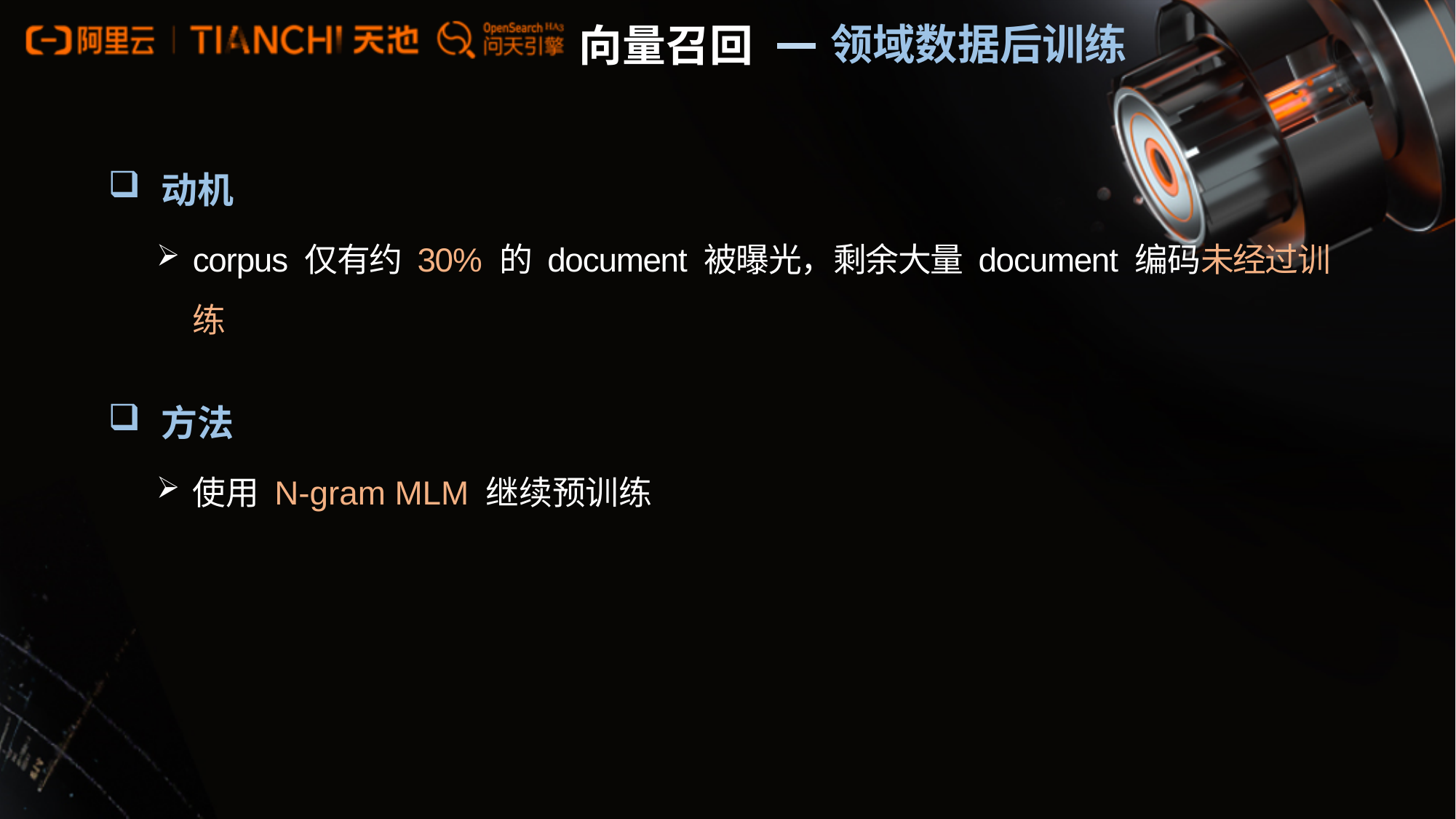

领域数据后训练
向量召回
 动机
corpus 仅有约 30% 的 document 被曝光，剩余大量 document 编码未经过训练
 方法
使用 N-gram MLM 继续预训练
25